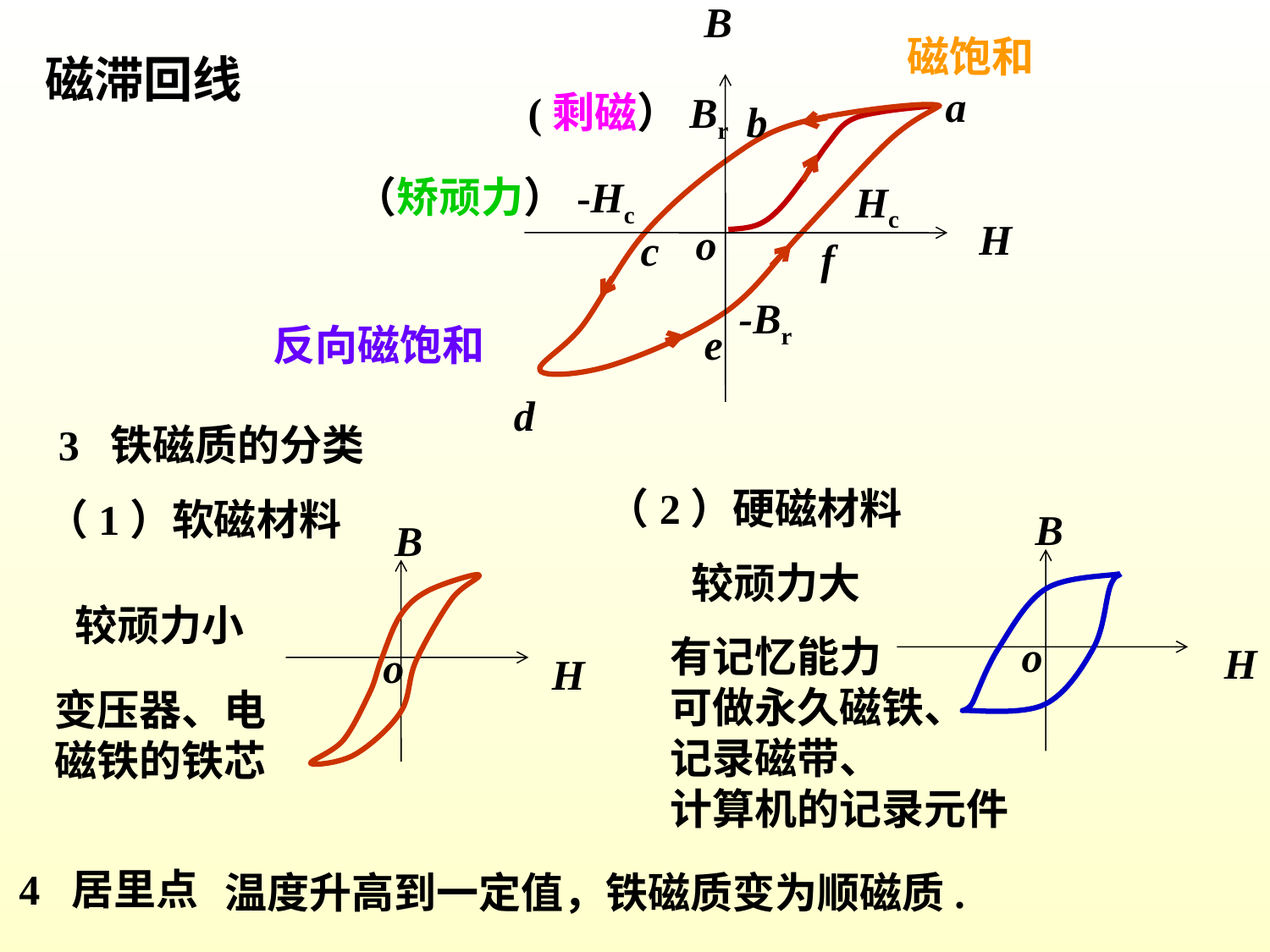

B

H
o

磁饱和
(剩磁）Br
（矫顽力）-Hc
Hc
-Br
反向磁饱和
磁滞回线
a
b

c
f

e

d

3  铁磁质的分类
（2）硬磁材料
（1）软磁材料
B

o
H

B

o
H

较顽力大
较顽力小
有记忆能力
可做永久磁铁、
记录磁带、
计算机的记录元件
变压器、电磁铁的铁芯
4  居里点
温度升高到一定值，铁磁质变为顺磁质.